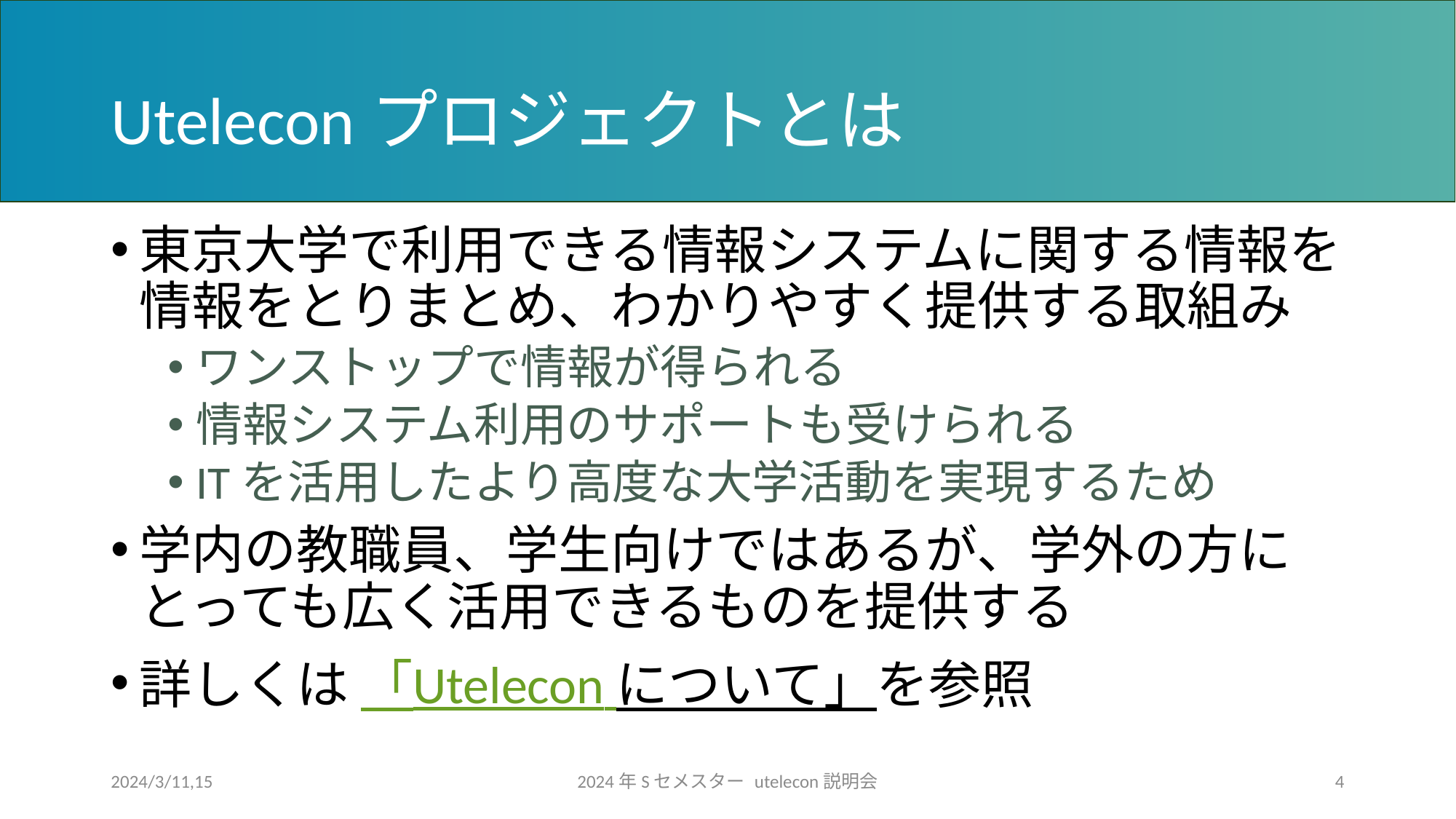

# Uteleconプロジェクトとは
東京大学で利用できる情報システムに関する情報を情報をとりまとめ、わかりやすく提供する取組み
ワンストップで情報が得られる
情報システム利用のサポートも受けられる
ITを活用したより高度な大学活動を実現するため
学内の教職員、学生向けではあるが、学外の方にとっても広く活用できるものを提供する
詳しくは 「Utelecon について」を参照
2024/3/11,15
2024年Sセメスター utelecon説明会
4